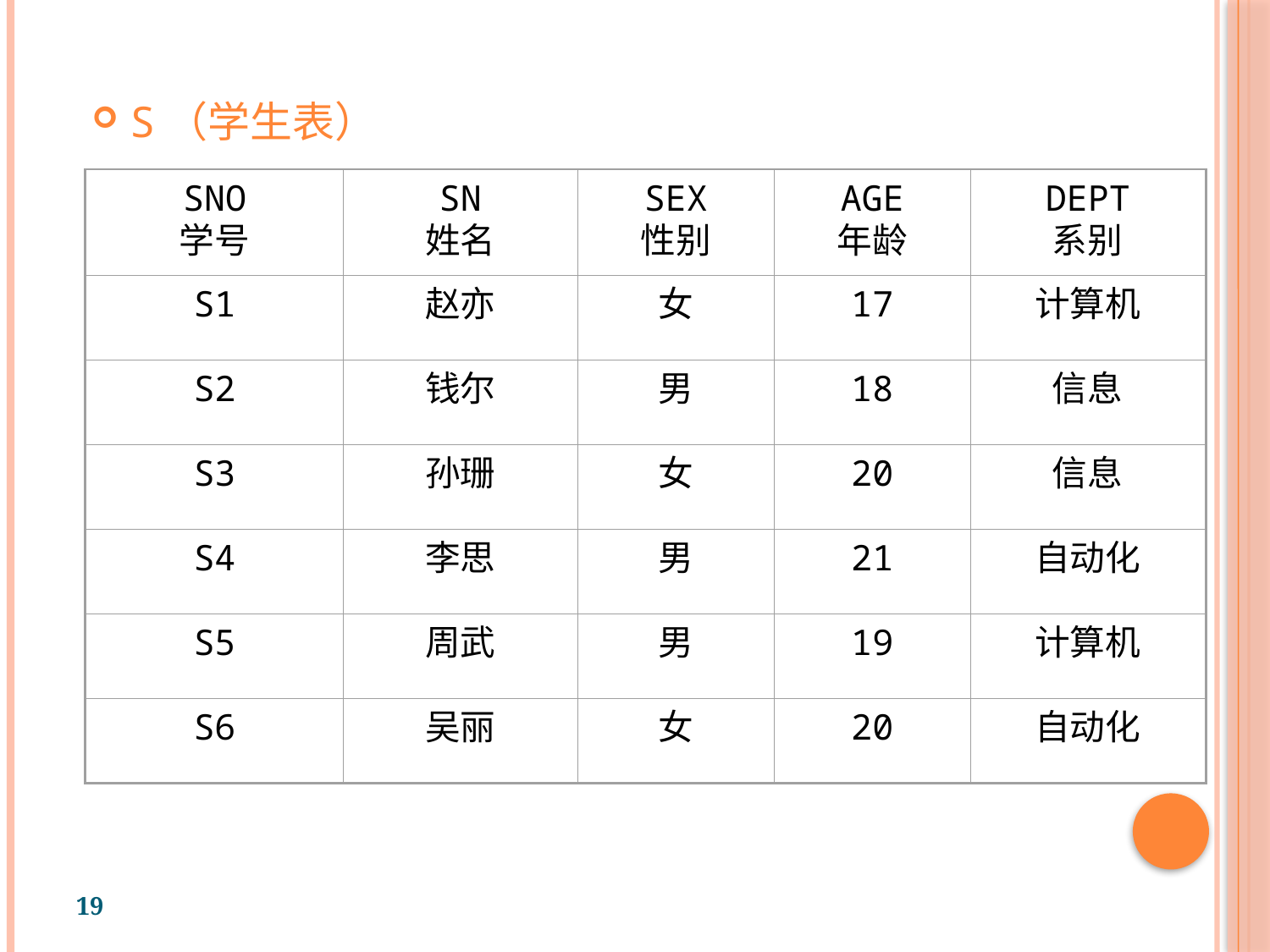

S（学生表）

SNO
学号

SN
姓名

SEX
性别

AGE
年龄

DEPT
系别

S1

赵亦

女

17

计算机

S2

钱尔

男

18

信息

S3

孙珊

女

20

信息

S4

李思

男

21

自动化

S5

周武

男

19

计算机

S6

吴丽

女

20

自动化

19